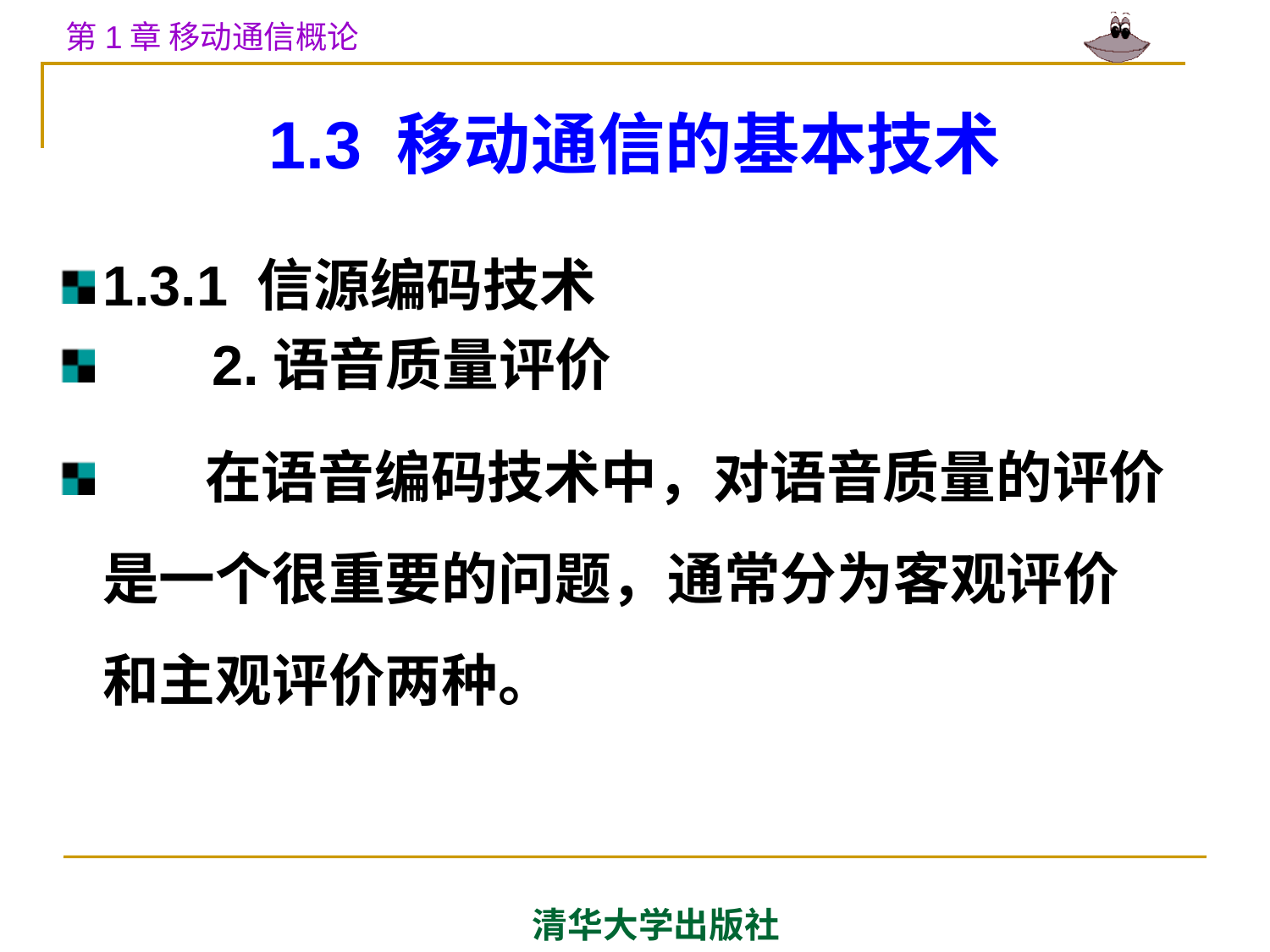

# 1.3 移动通信的基本技术
1.3.1 信源编码技术
       2.语音质量评价
       在语音编码技术中，对语音质量的评价是一个很重要的问题，通常分为客观评价和主观评价两种。